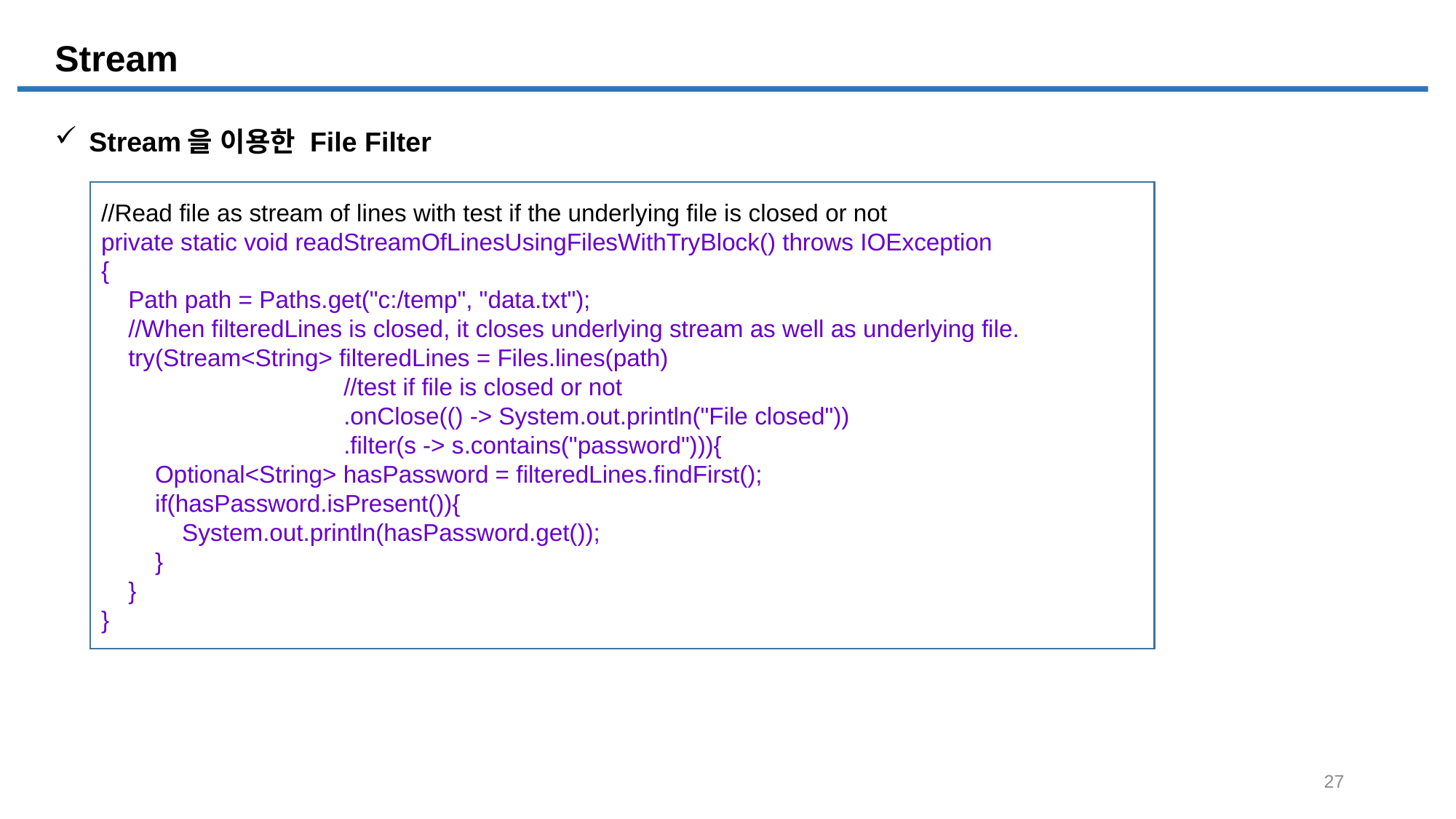

Stream

Stream을 이용한 File Filter
//Read file as stream of lines with test if the underlying file is closed or not
private static void readStreamOfLinesUsingFilesWithTryBlock() throws IOException
{
    Path path = Paths.get("c:/temp", "data.txt");
    //When filteredLines is closed, it closes underlying stream as well as underlying file.
    try(Stream<String> filteredLines = Files.lines(path)
                                    //test if file is closed or not
                                    .onClose(() -> System.out.println("File closed"))
                                    .filter(s -> s.contains("password"))){
        Optional<String> hasPassword = filteredLines.findFirst();
        if(hasPassword.isPresent()){
            System.out.println(hasPassword.get());
        }
    }
}
27